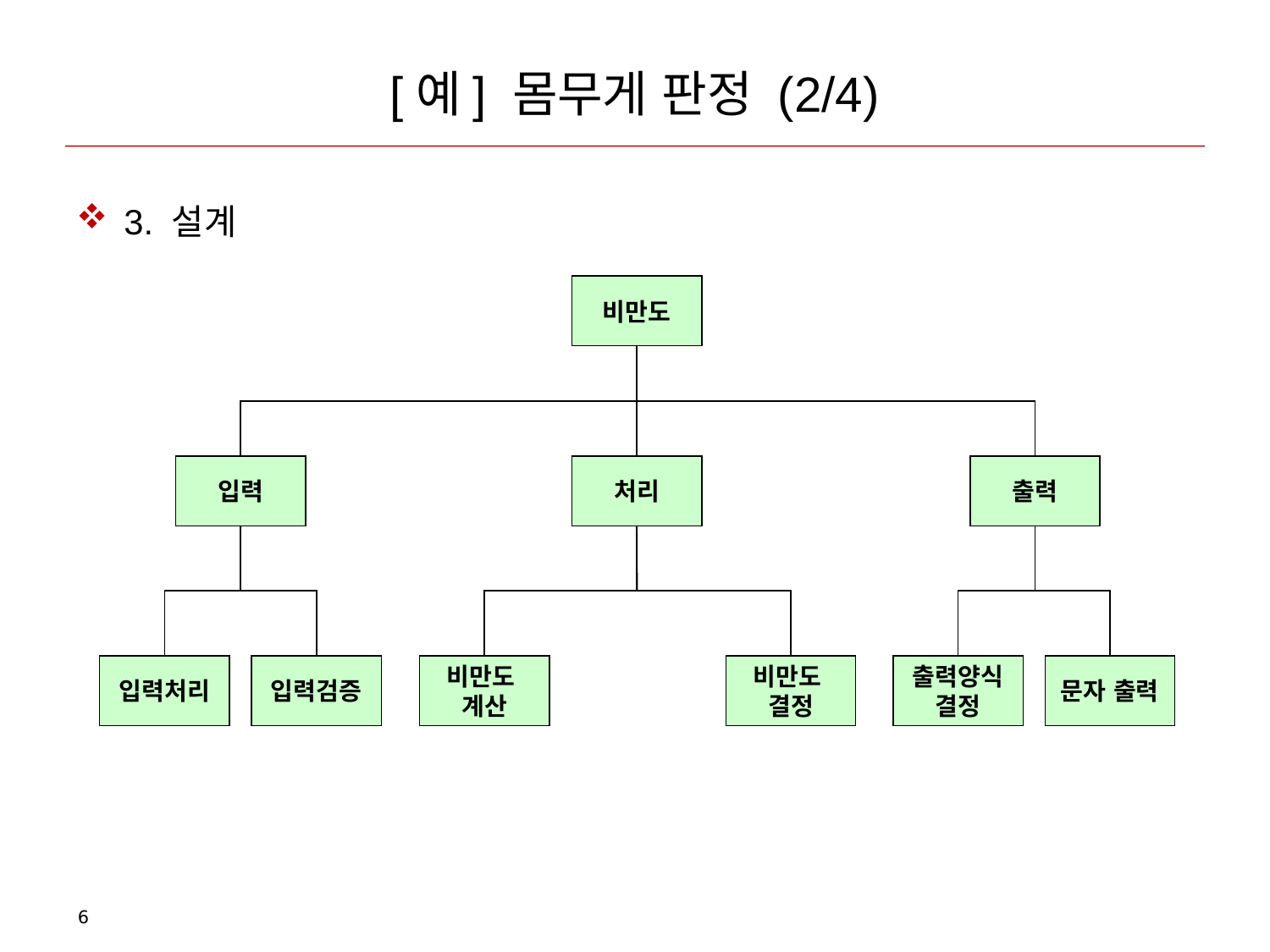

# [예] 몸무게 판정 (2/4)
3. 설계

비만도
입력
처리
출력
입력처리
입력검증
비만도
계산
비만도
결정
출력양식
결정
문자 출력
6